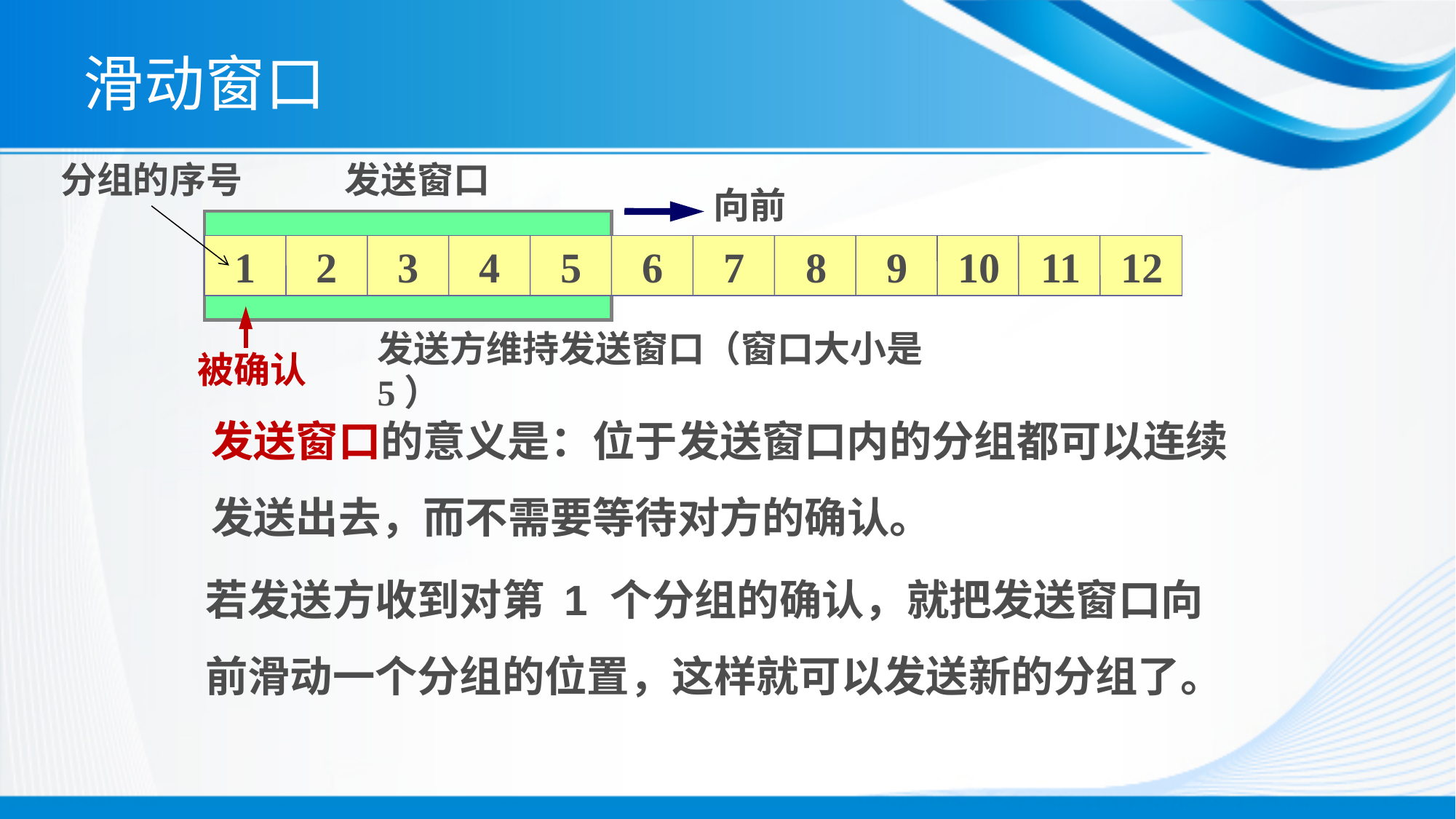

# 滑动窗口
分组的序号
发送窗口
向前

1
2

3

4

5

6

7

8

9

10

11

12

被确认
发送方维持发送窗口（窗口大小是 5）
发送窗口的意义是：位于发送窗口内的分组都可以连续
发送出去，而不需要等待对方的确认。
若发送方收到对第 1 个分组的确认，就把发送窗口向前滑动一个分组的位置，这样就可以发送新的分组了。